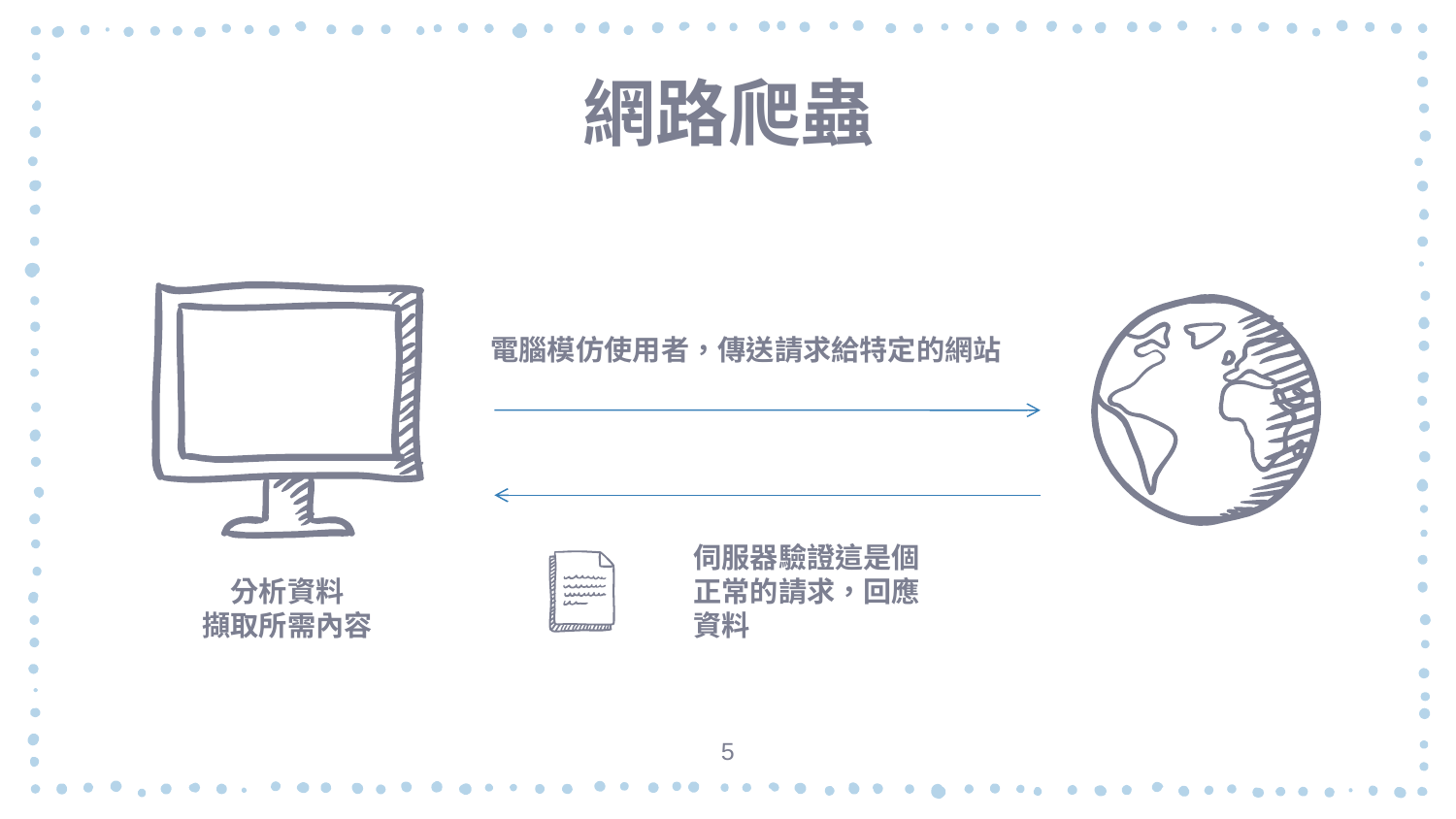

# 網路爬蟲

電腦模仿使用者，傳送請求給特定的網站
伺服器驗證這是個正常的請求，回應資料

分析資料
擷取所需內容
5